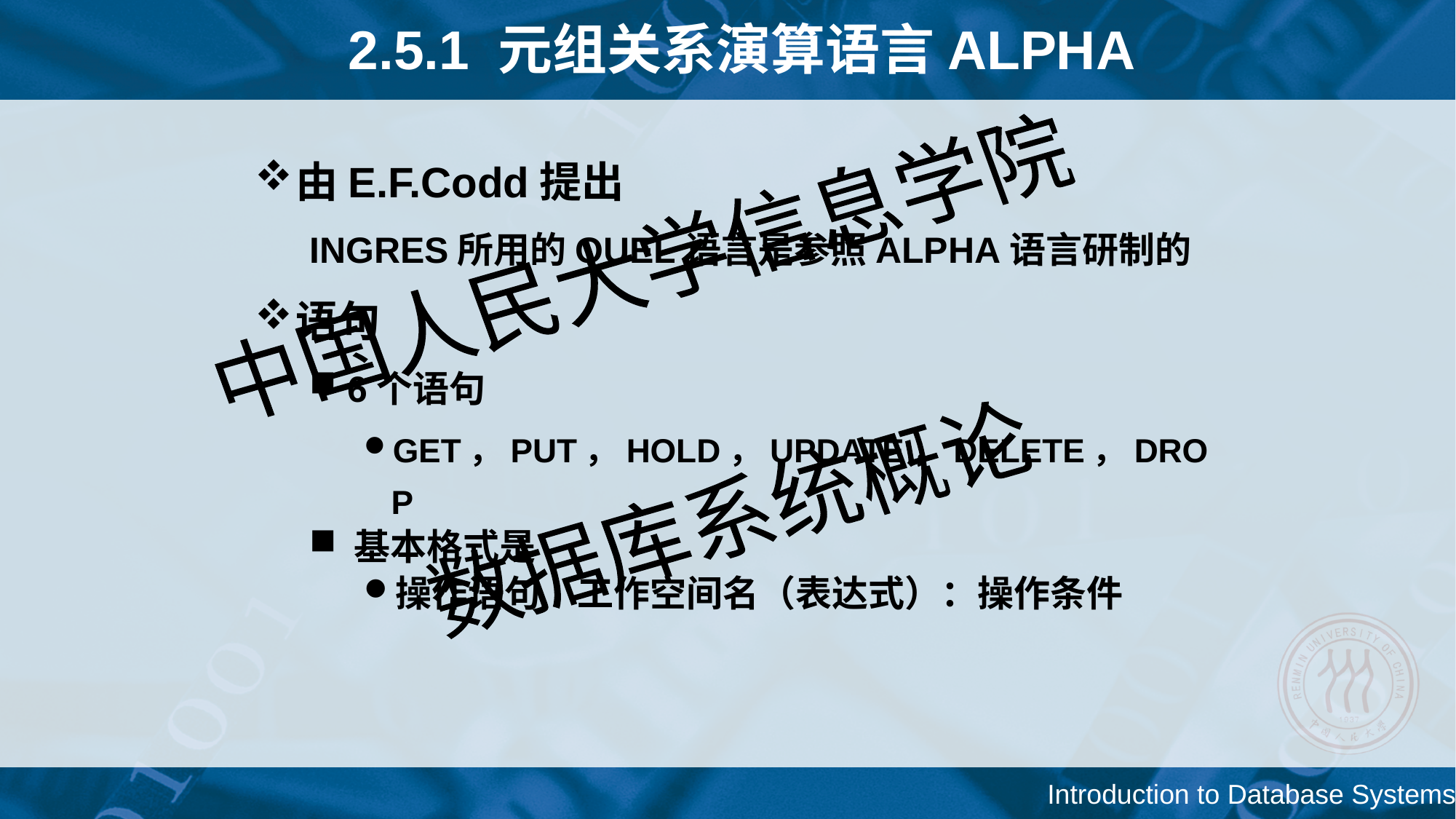

# 2.5.1 元组关系演算语言ALPHA
由E.F.Codd提出
INGRES所用的QUEL语言是参照ALPHA语言研制的
语句
 6个语句
GET，PUT，HOLD，UPDATE，DELETE，DROP
 基本格式是
操作语句　工作空间名（表达式）：操作条件